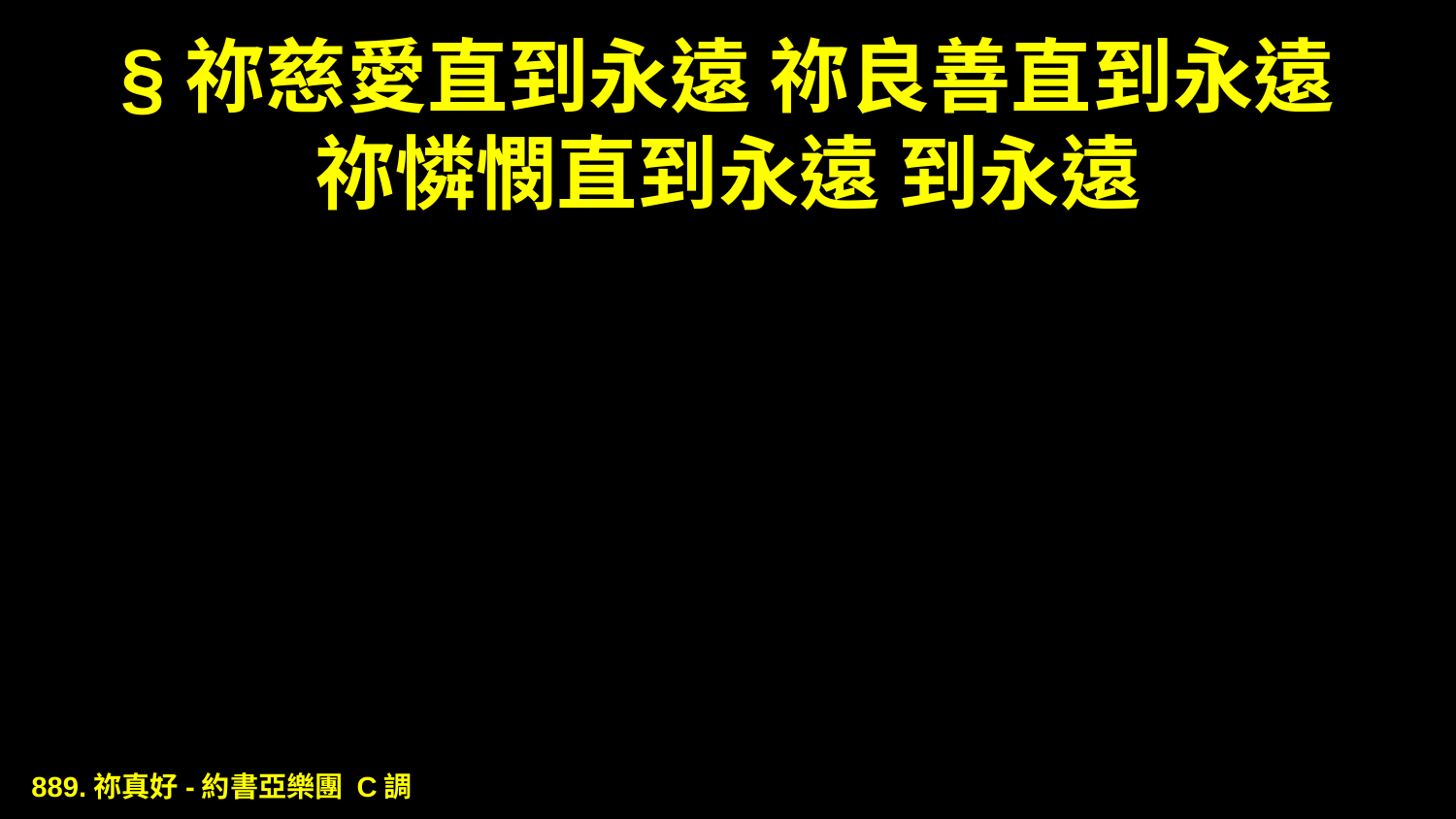

# §祢慈愛直到永遠 祢良善直到永遠 祢憐憫直到永遠 到永遠
889.祢真好-約書亞樂團 C調